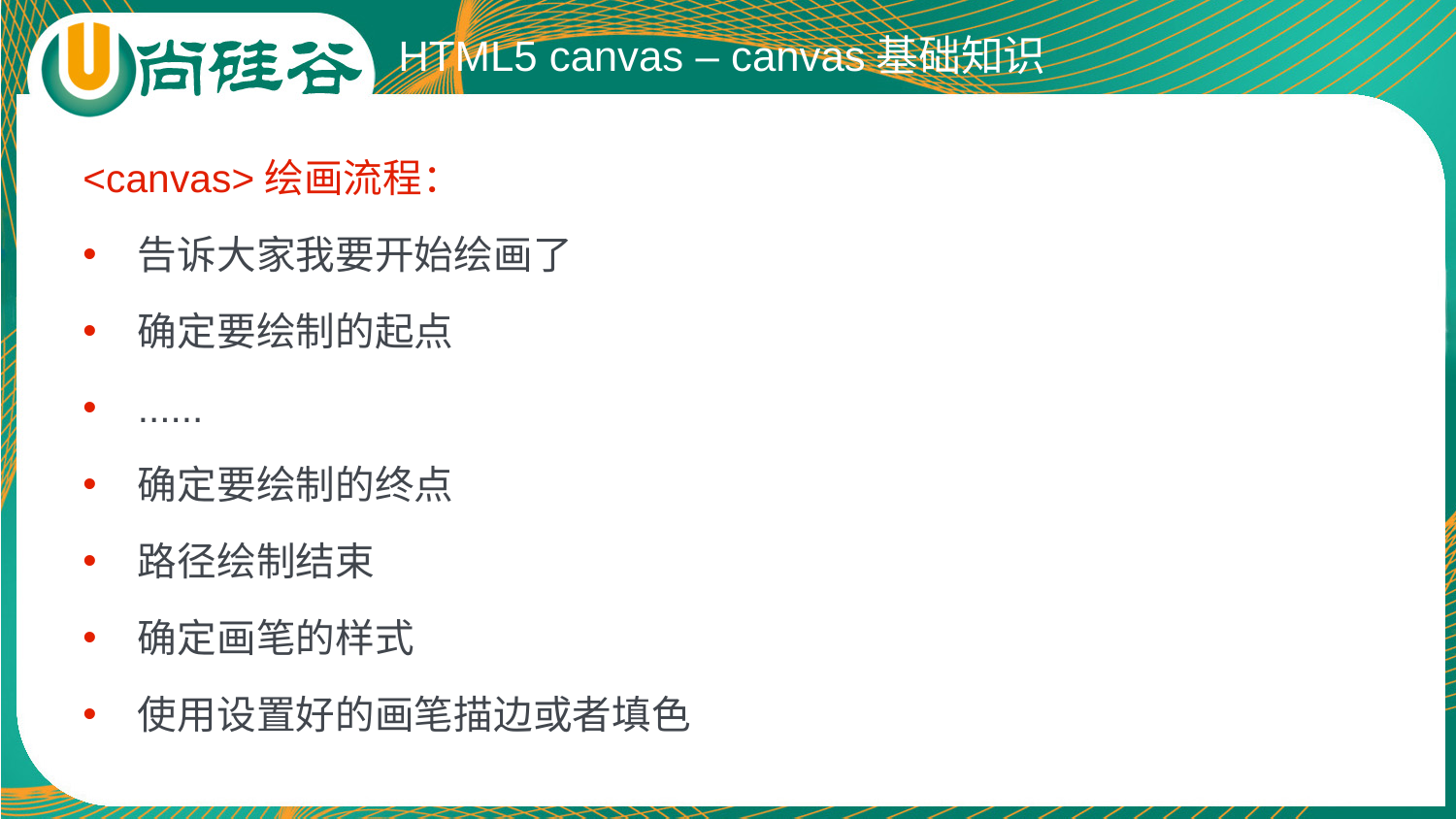

# HTML5 canvas – canvas基础知识
<canvas>绘画流程：
告诉大家我要开始绘画了
确定要绘制的起点
......
确定要绘制的终点
路径绘制结束
确定画笔的样式
使用设置好的画笔描边或者填色